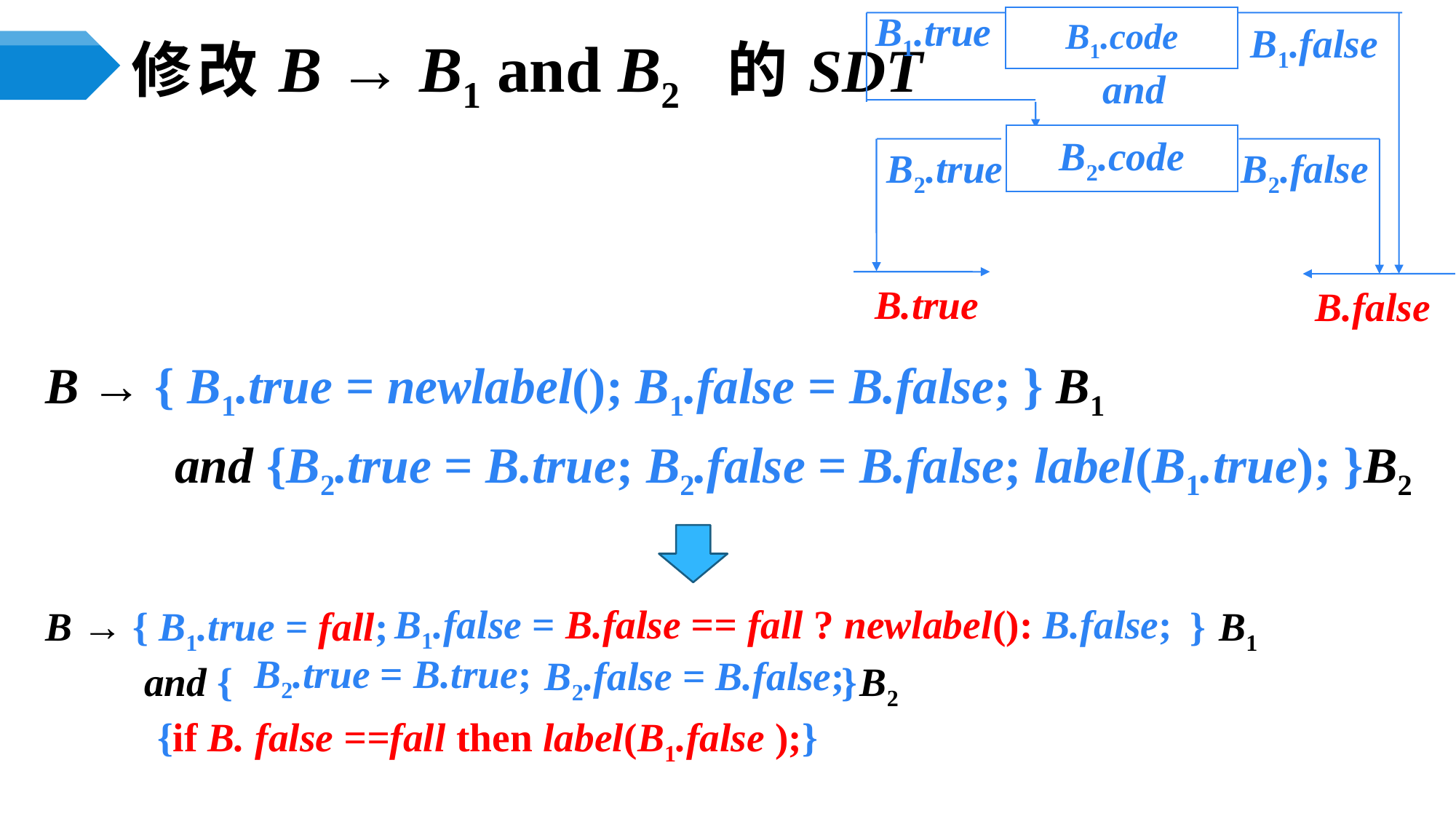

B1.true
B1.code
B1.false

and

B2.code
B2.true
B2.false

B.true

B.false

修改B → B1 and B2  的SDT
B → { B1.true = newlabel(); B1.false = B.false; } B1
	   and {B2.true = B.true; B2.false = B.false; label(B1.true); }B2

B1.false = B.false == fall ? newlabel(): B.false;
B → { B1.true = fall;                                                                               } B1
                 and {                                                            }B2
           {if B. false ==fall then label(B1.false );}

B2.true = B.true;
B2.false = B.false;